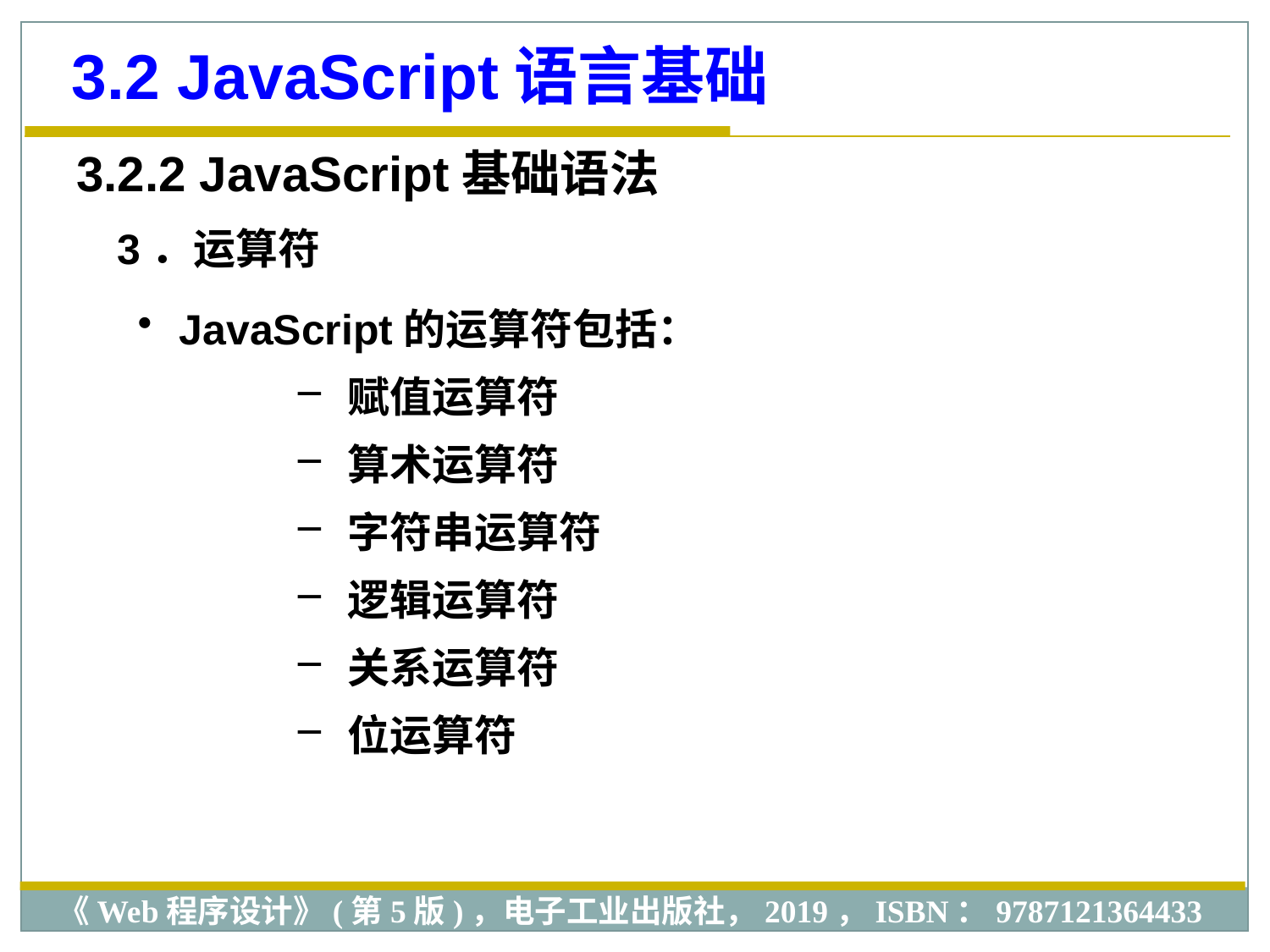

3.2 JavaScript语言基础
3.2.2 JavaScript基础语法
3．运算符
 JavaScript的运算符包括：
 赋值运算符
 算术运算符
 字符串运算符
 逻辑运算符
 关系运算符
 位运算符